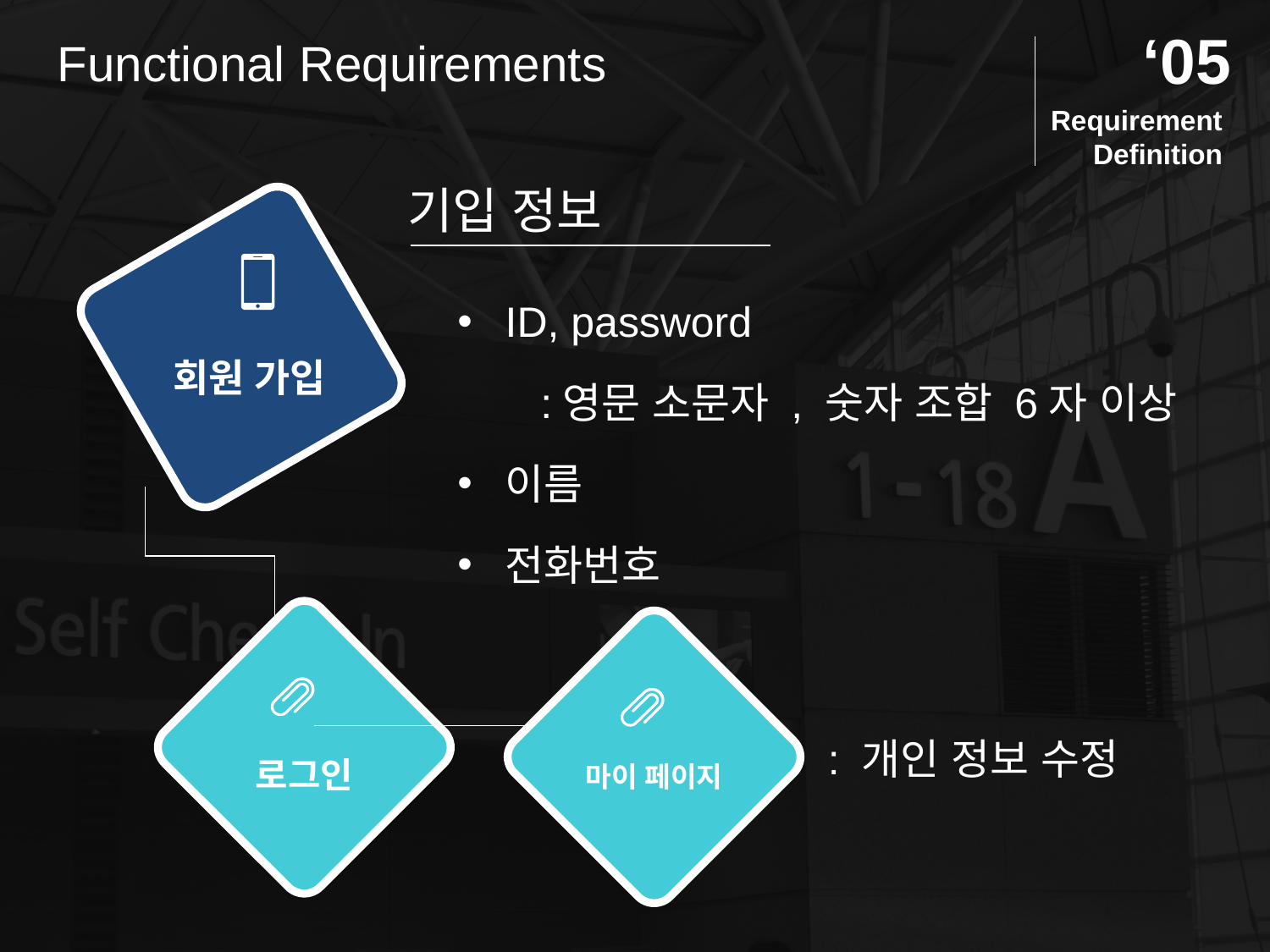

‘05
Functional Requirements
Requirement
Definition
기입 정보

ID, password
       :영문 소문자 , 숫자 조합 6자 이상
이름
전화번호
회원 가입

: 개인 정보 수정
로그인
마이 페이지